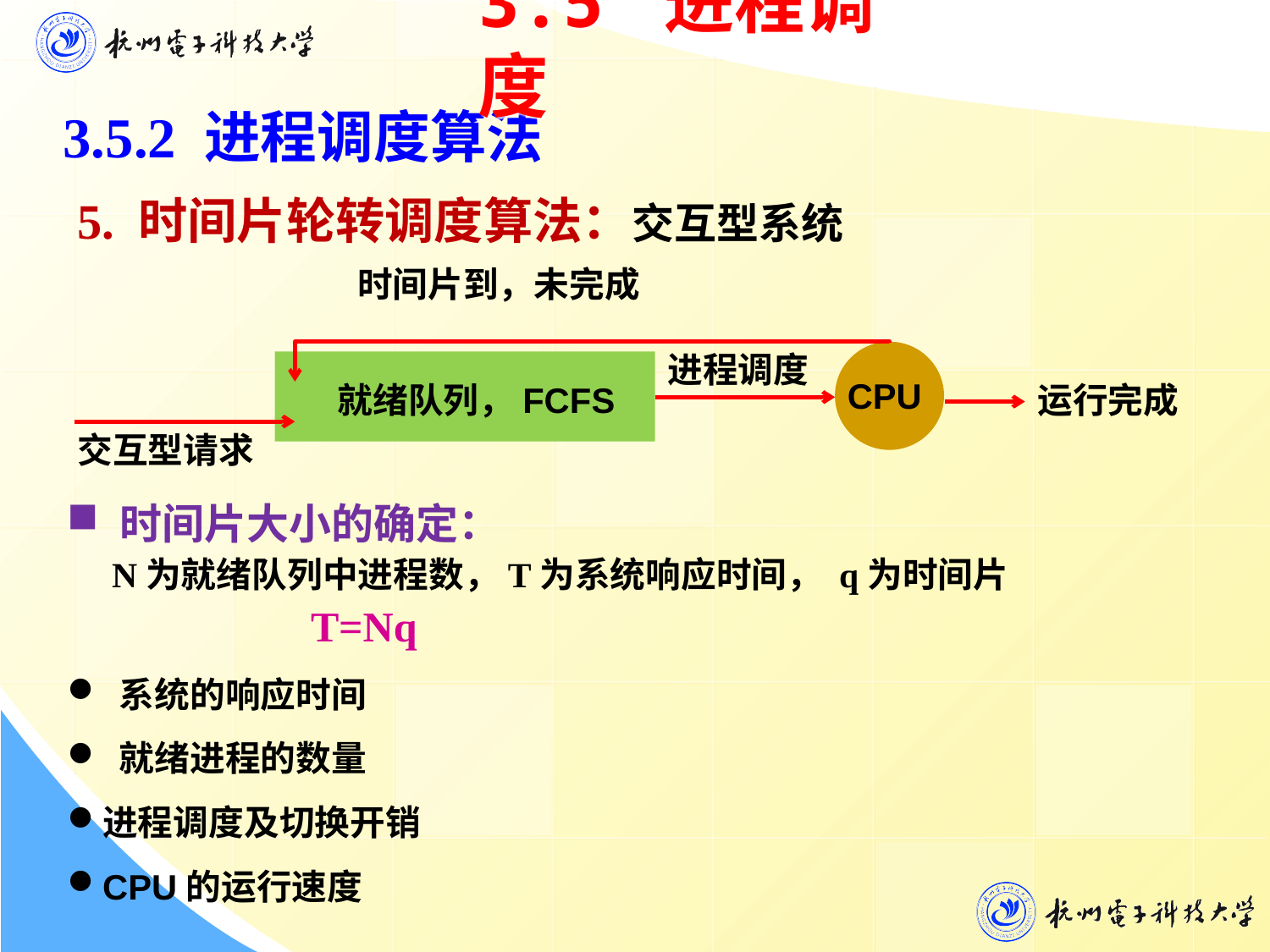

3.5 进程调度
3.5.2 进程调度算法
5. 时间片轮转调度算法：交互型系统
时间片到，未完成

CPU
进程调度

就绪队列，FCFS
运行完成
交互型请求
 时间片大小的确定：
     N为就绪队列中进程数，T为系统响应时间， q为时间片
                       T=Nq
 系统的响应时间
 就绪进程的数量
进程调度及切换开销
CPU的运行速度